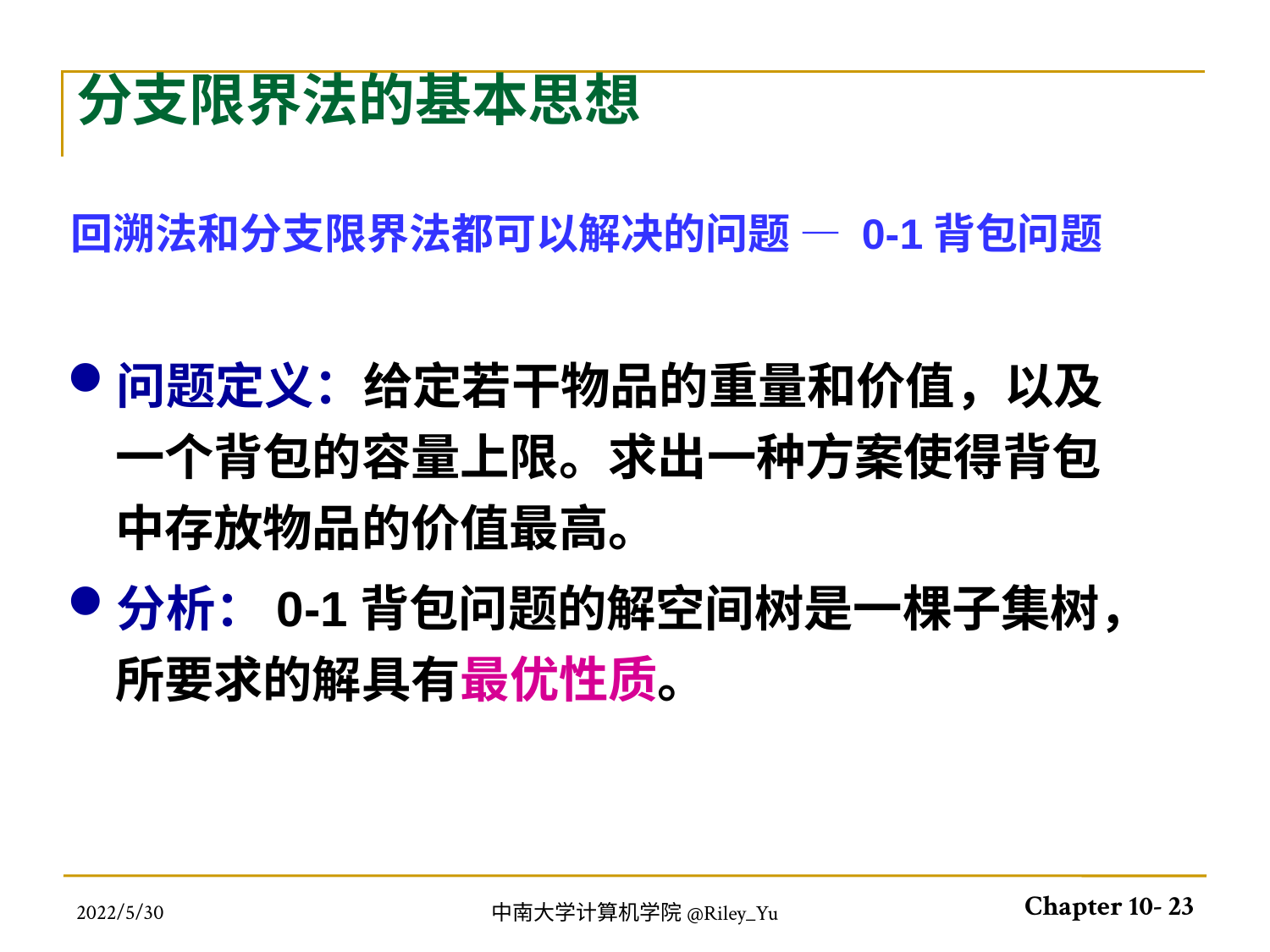

# 分支限界法的基本思想
回溯法和分支限界法都可以解决的问题 — 0-1背包问题
问题定义：给定若干物品的重量和价值，以及一个背包的容量上限。求出一种方案使得背包中存放物品的价值最高。
分析：0-1背包问题的解空间树是一棵子集树，所要求的解具有最优性质。
2022/5/30
Chapter 10- 23
中南大学计算机学院@Riley_Yu